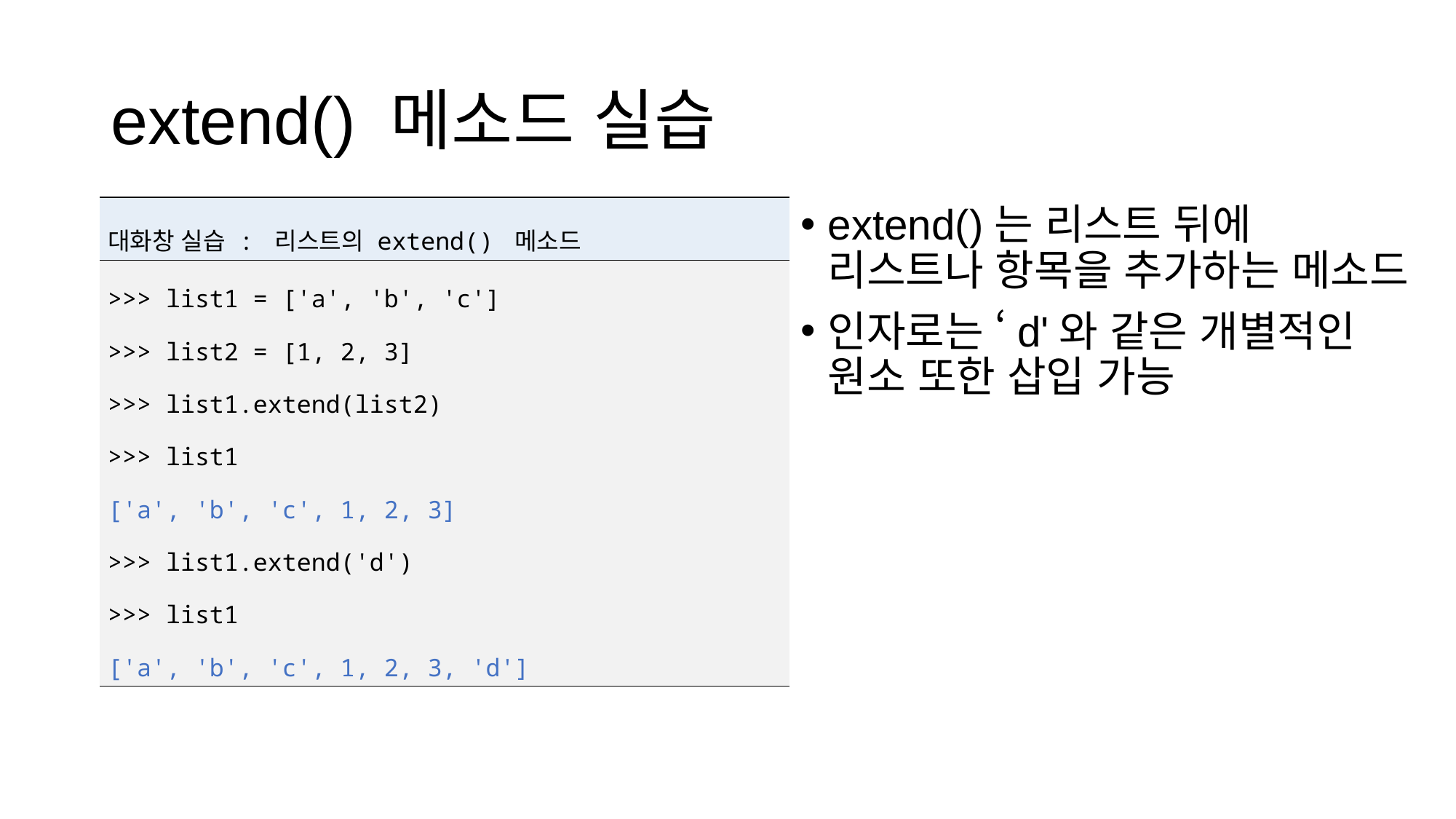

# extend() 메소드 실습
| 대화창 실습 : 리스트의 extend() 메소드 |
| --- |
| >>> list1 = ['a', 'b', 'c'] >>> list2 = [1, 2, 3] >>> list1.extend(list2) >>> list1 ['a', 'b', 'c', 1, 2, 3] >>> list1.extend('d') >>> list1 ['a', 'b', 'c', 1, 2, 3, 'd'] |
extend()는 리스트 뒤에 리스트나 항목을 추가하는 메소드
인자로는 ‘d'와 같은 개별적인 원소 또한 삽입 가능